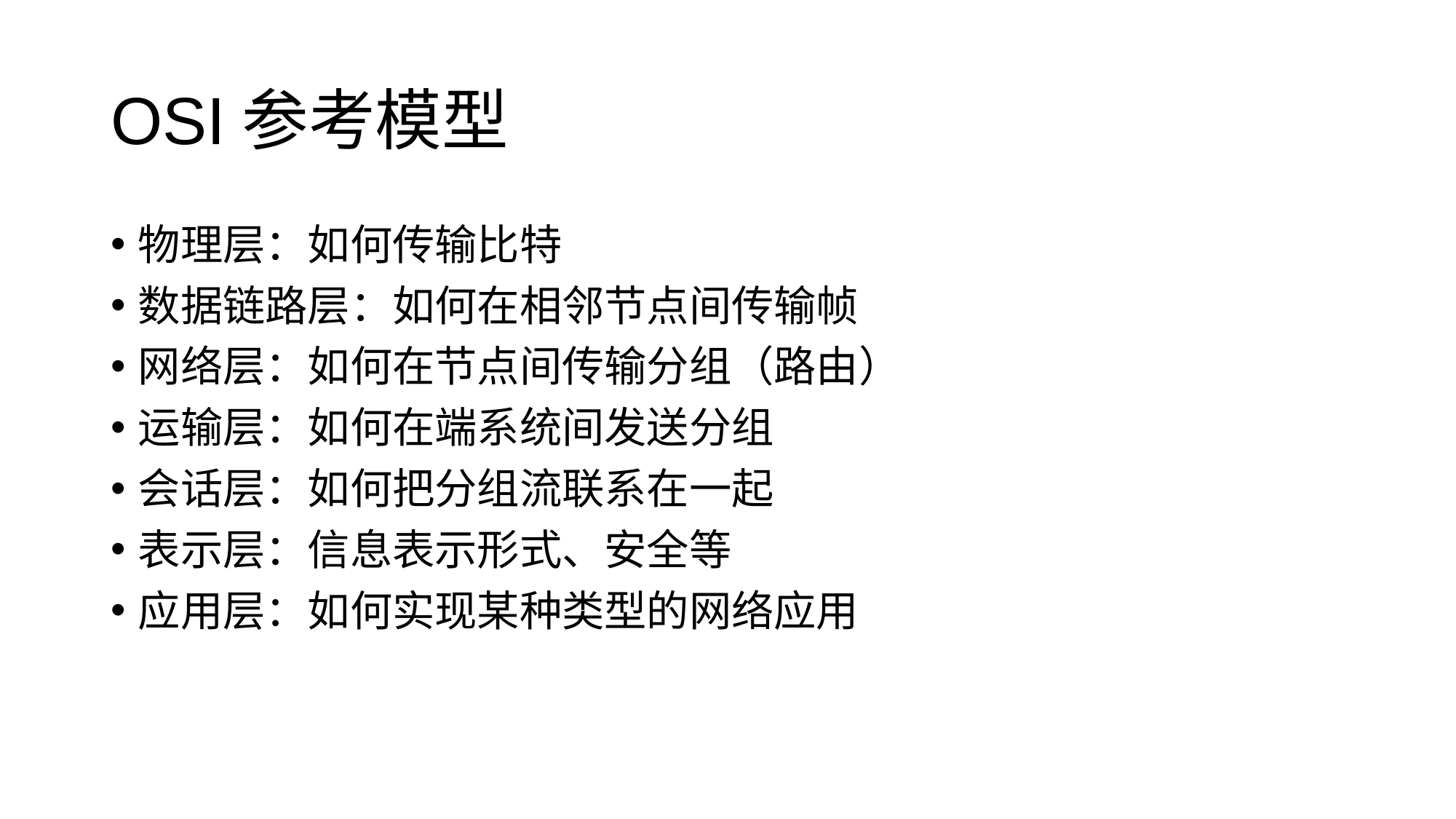

# OSI参考模型
物理层：如何传输比特
数据链路层：如何在相邻节点间传输帧
网络层：如何在节点间传输分组（路由）
运输层：如何在端系统间发送分组
会话层：如何把分组流联系在一起
表示层：信息表示形式、安全等
应用层：如何实现某种类型的网络应用